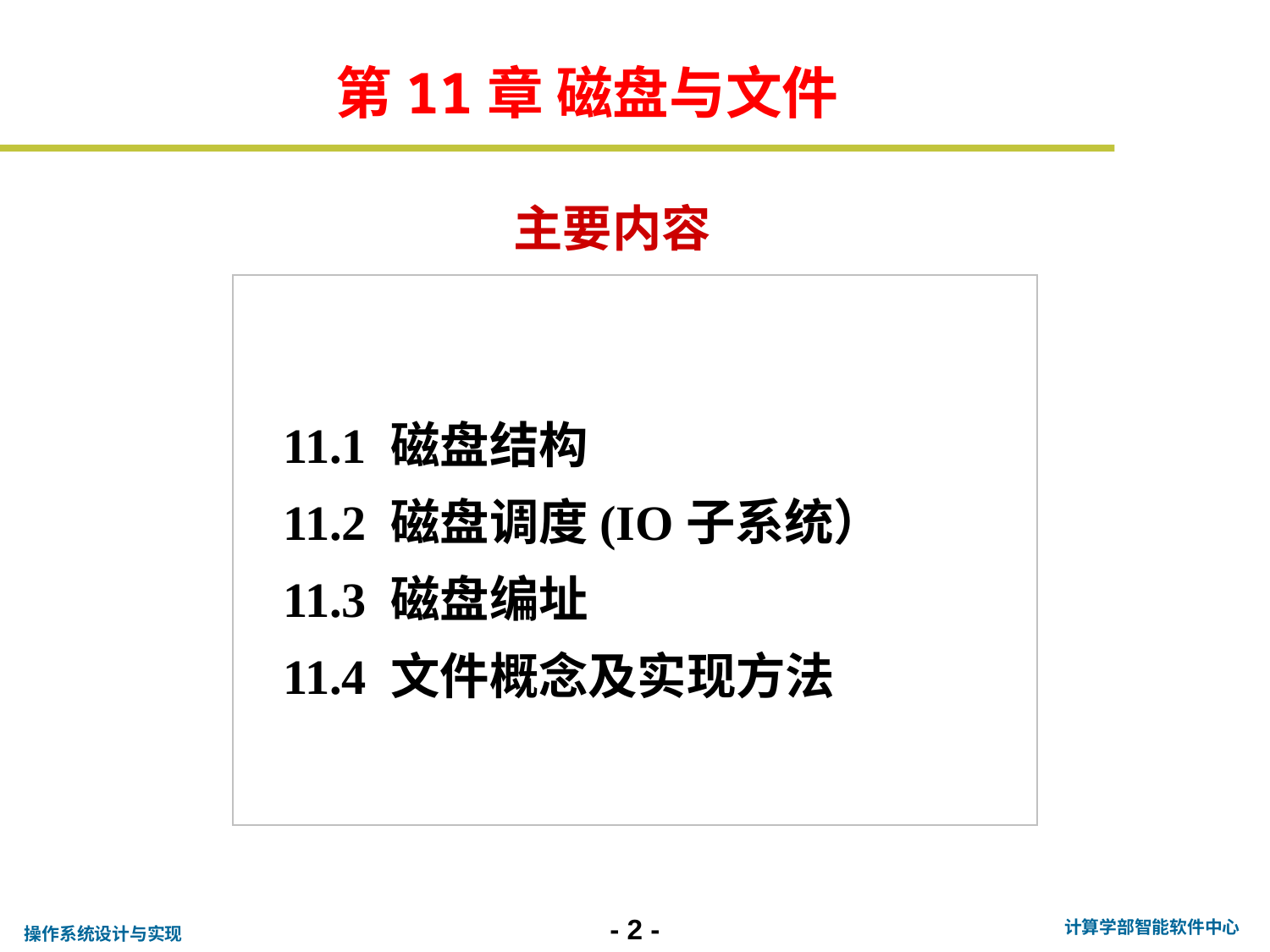

第11章 磁盘与文件
主要内容
11.1 磁盘结构
11.2 磁盘调度(IO子系统）
11.3 磁盘编址
11.4 文件概念及实现方法